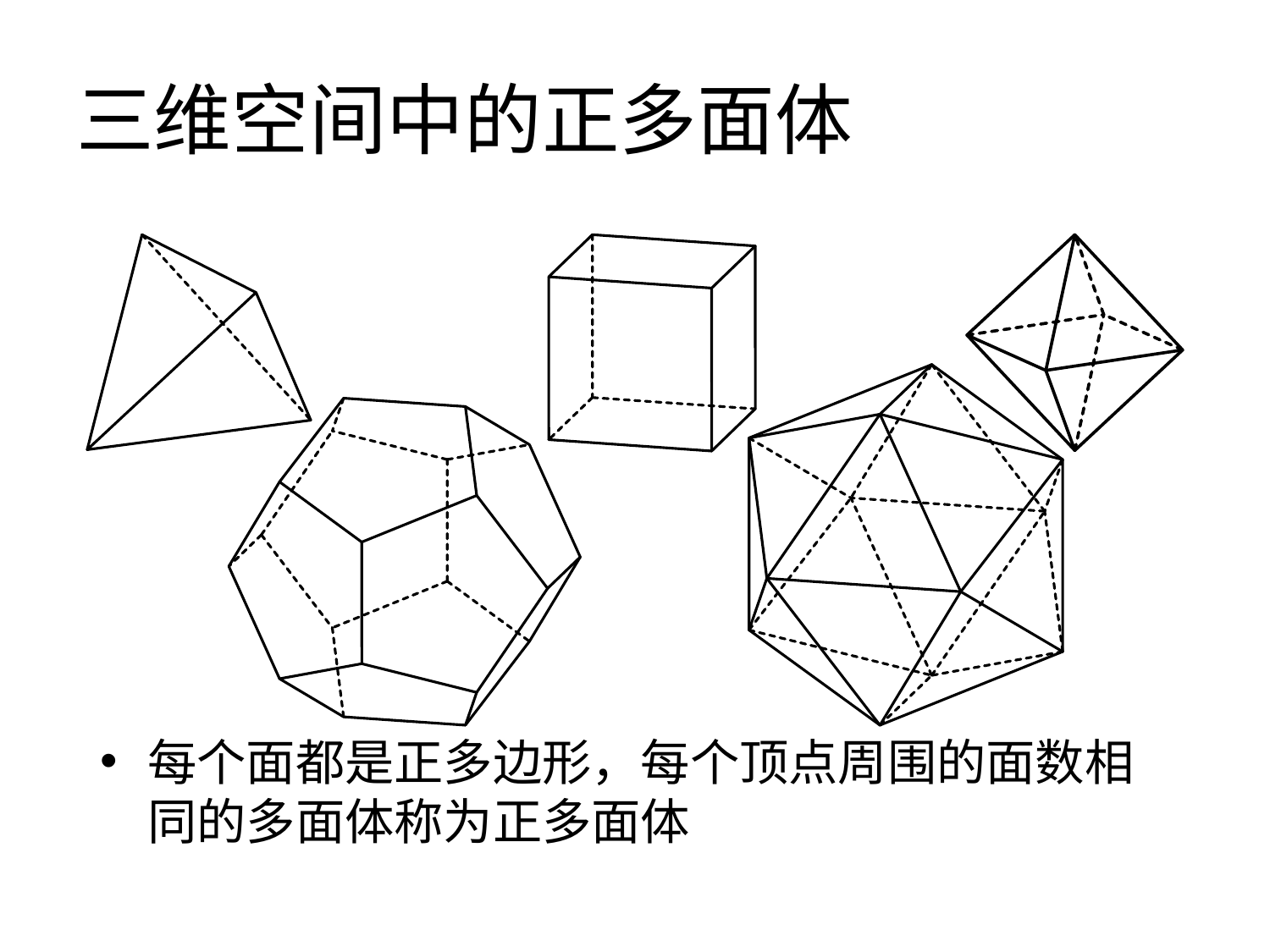

# 三维空间中的正多面体

每个面都是正多边形，每个顶点周围的面数相同的多面体称为正多面体